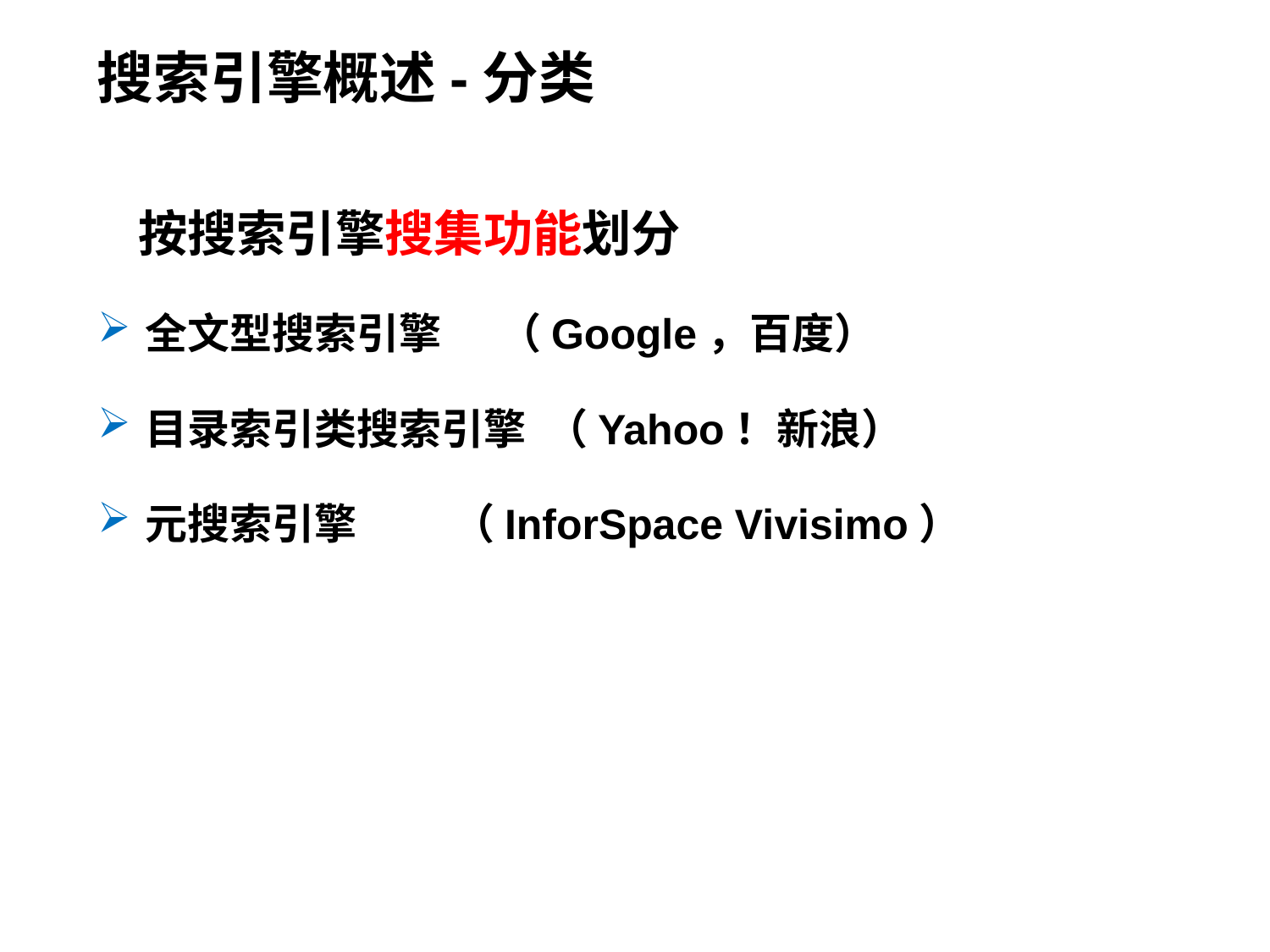

搜索引擎概述-分类
    按搜索引擎搜集功能划分
全文型搜索引擎      （Google，百度）
目录索引类搜索引擎  （Yahoo！新浪）
元搜索引擎          （InforSpace Vivisimo）